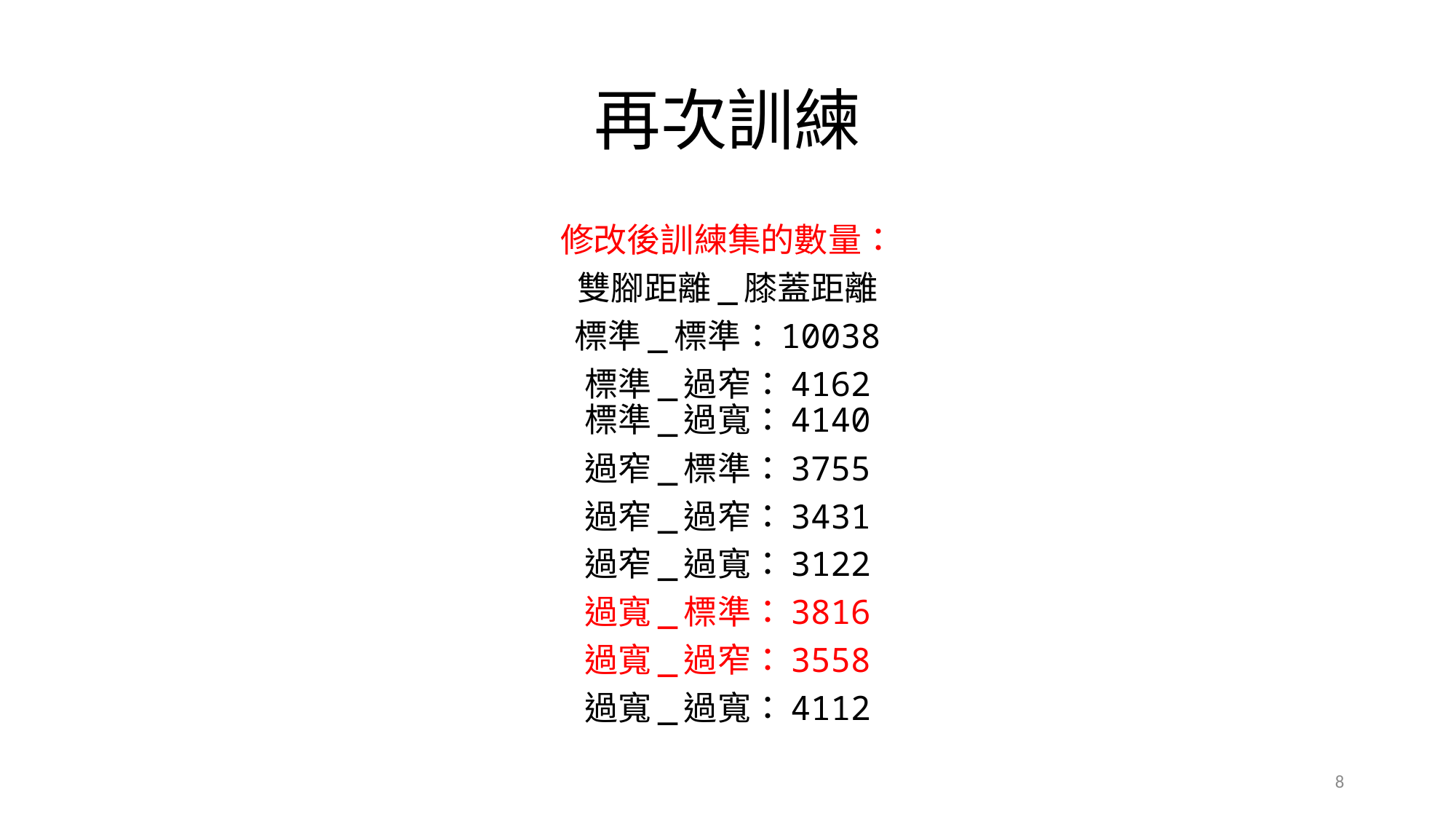

# 再次訓練
修改後訓練集的數量：
雙腳距離_膝蓋距離
標準_標準：10038
標準_過窄：4162
標準_過寬：4140
過窄_標準：3755
過窄_過窄：3431
過窄_過寬：3122
過寬_標準：3816
過寬_過窄：3558
過寬_過寬：4112
8